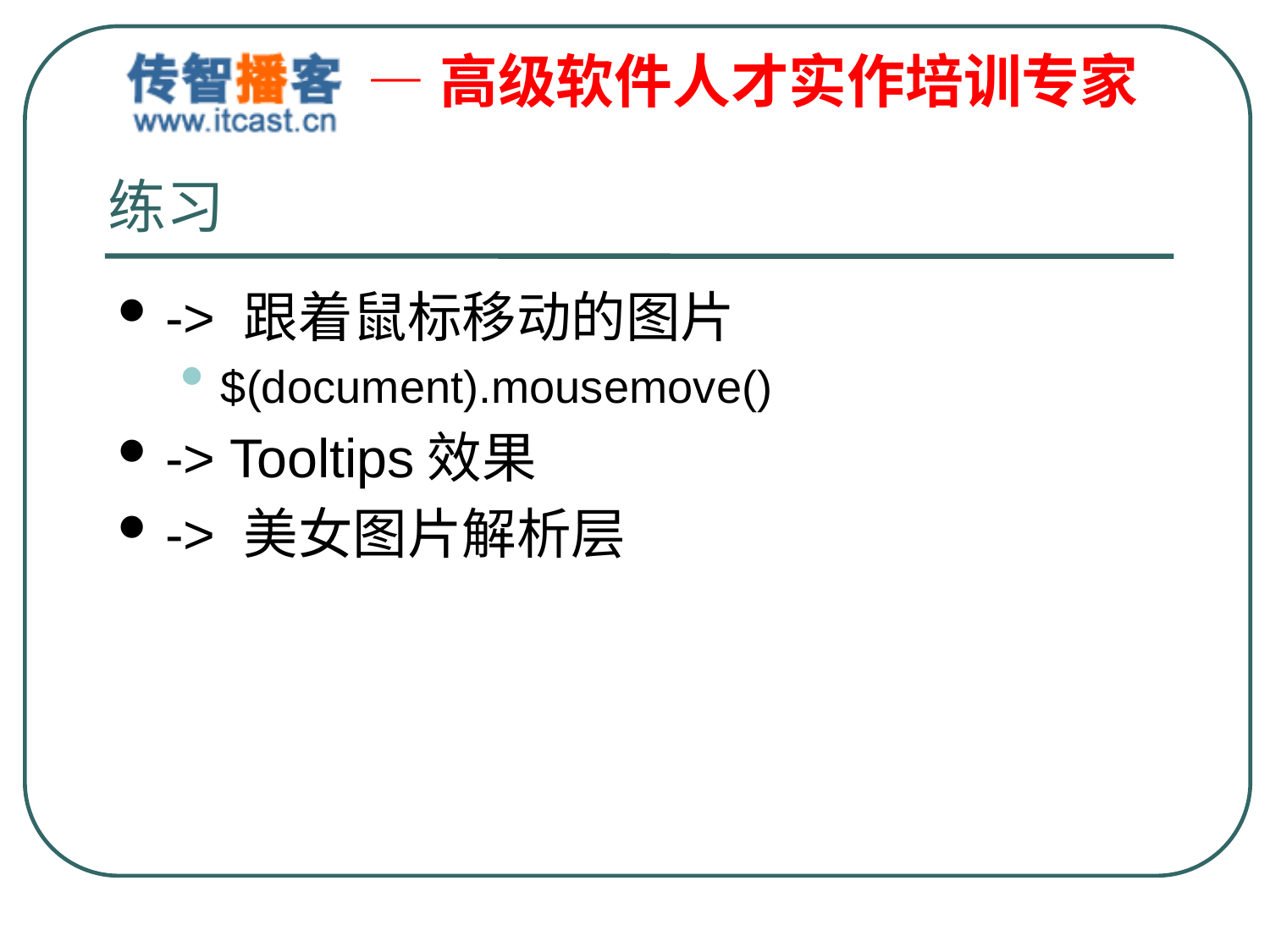

# 练习
-> 跟着鼠标移动的图片
$(document).mousemove()
-> Tooltips效果
-> 美女图片解析层